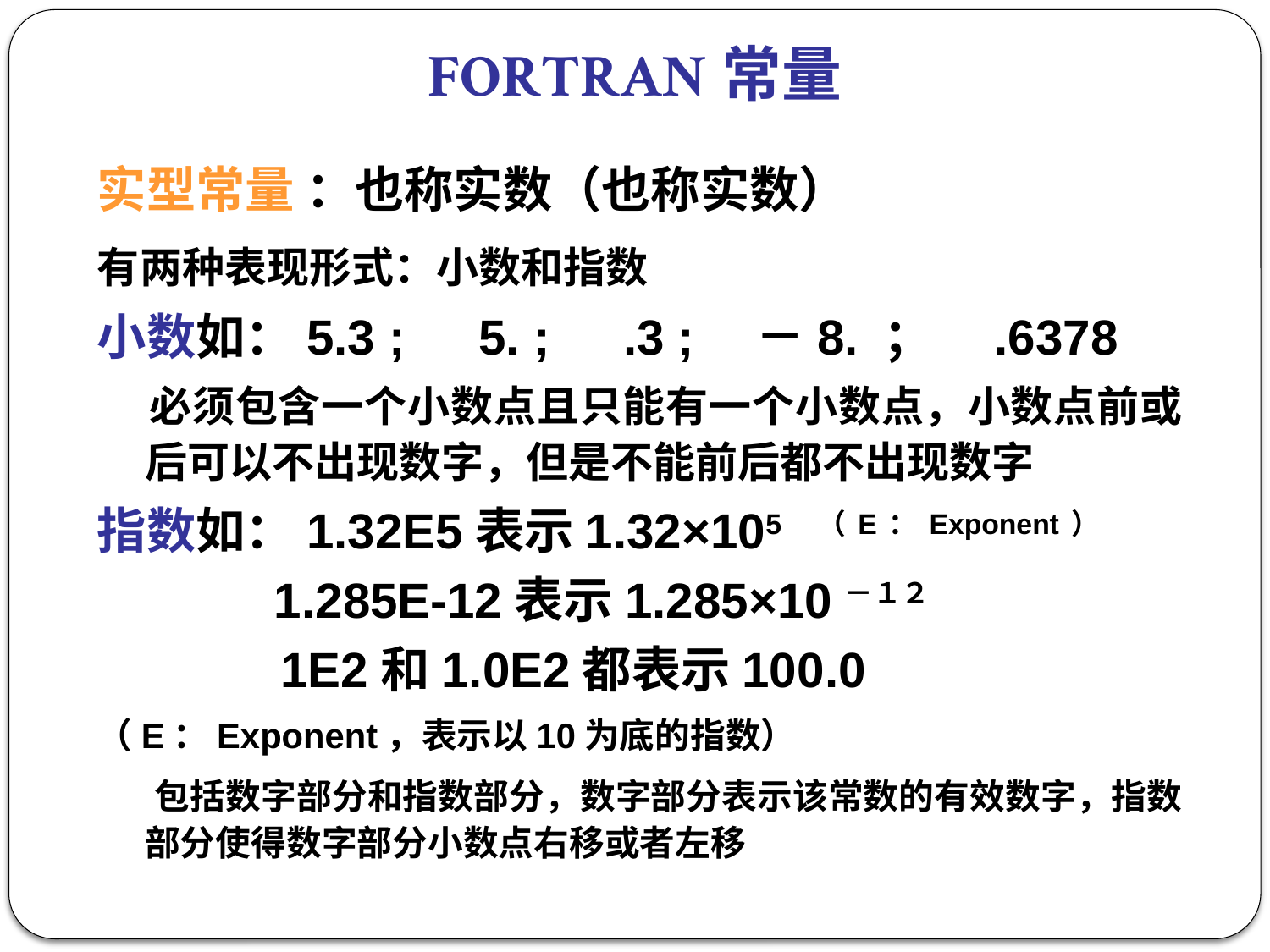

FORTRAN常量
实型常量 ：也称实数（也称实数）
有两种表现形式：小数和指数
小数如：5.3 ;　5. ;　.3 ;　－8. ；　.6378
    必须包含一个小数点且只能有一个小数点，小数点前或后可以不出现数字，但是不能前后都不出现数字
指数如：1.32E5表示1.32×105   （E：Exponent）
                      1.285E-12表示1.285×10－１２
　　　　　　1E2和1.0E2都表示100.0
（E：Exponent，表示以10为底的指数）
      包括数字部分和指数部分，数字部分表示该常数的有效数字，指数部分使得数字部分小数点右移或者左移